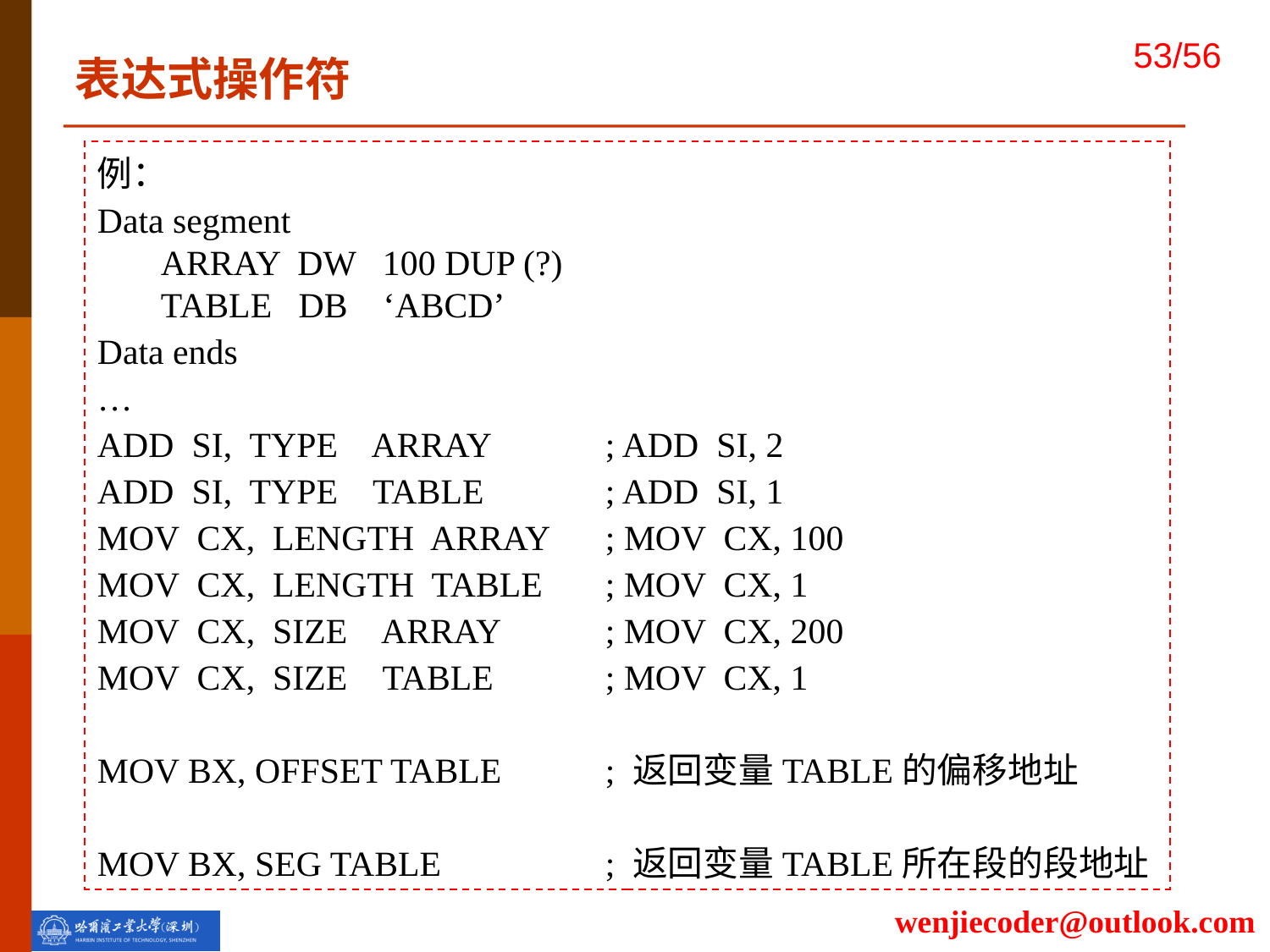

表达式操作符
例：
Data segment
ARRAY  DW   100 DUP (?)
TABLE   DB    ‘ABCD’
Data ends
…
ADD  SI,  TYPE    ARRAY   	; ADD  SI, 2
ADD  SI,  TYPE    TABLE   	; ADD  SI, 1
MOV  CX,  LENGTH  ARRAY  	; MOV  CX, 100
MOV  CX,  LENGTH  TABLE  	; MOV  CX, 1
MOV  CX,  SIZE    ARRAY  	; MOV  CX, 200
MOV  CX,  SIZE    TABLE  	; MOV  CX, 1

MOV BX, OFFSET TABLE	; 返回变量TABLE的偏移地址

MOV BX, SEG TABLE		; 返回变量TABLE所在段的段地址